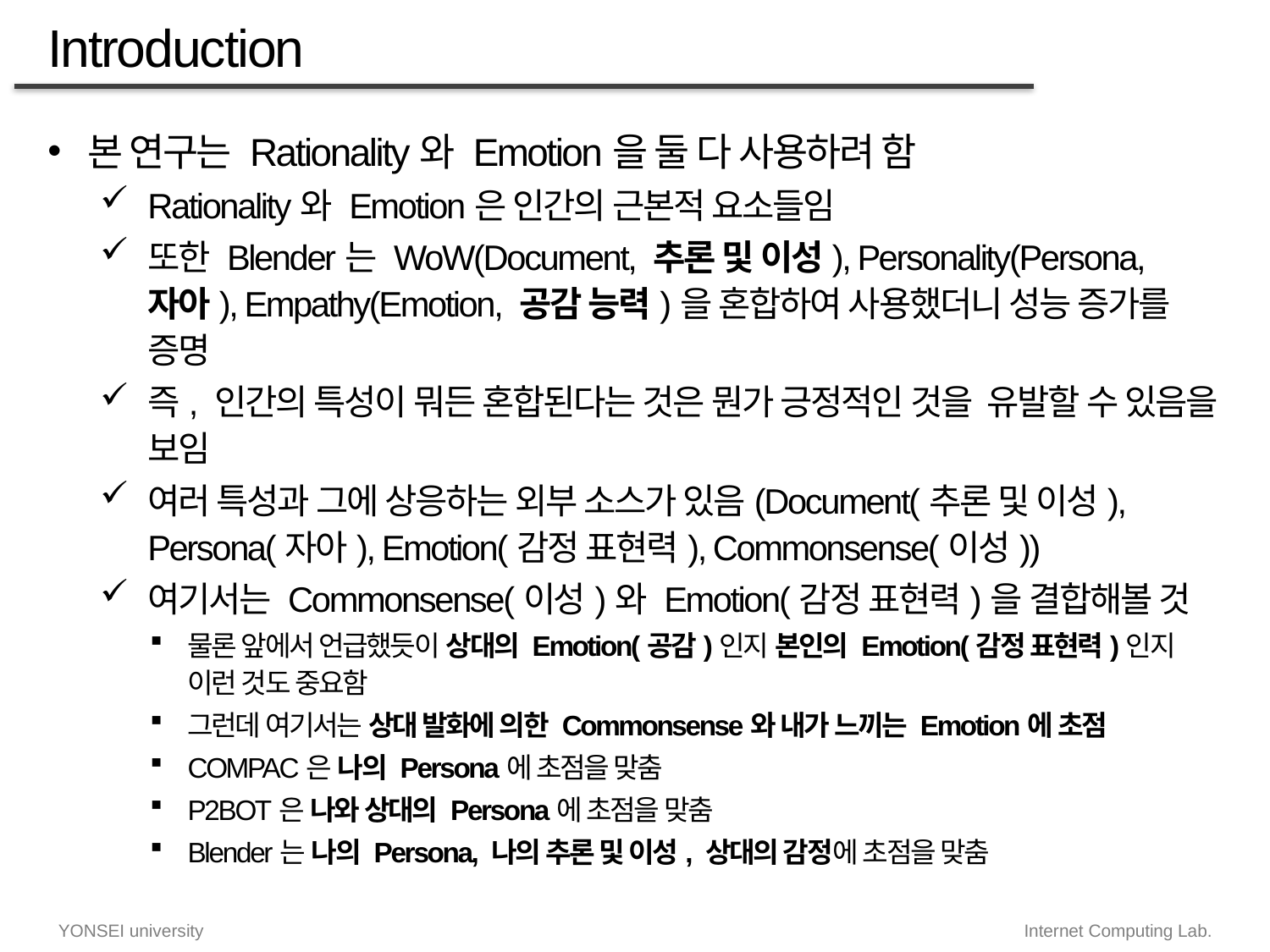

# Introduction
본 연구는 Rationality와 Emotion을 둘 다 사용하려 함
Rationality와 Emotion은 인간의 근본적 요소들임
또한 Blender는 WoW(Document, 추론 및 이성), Personality(Persona, 자아), Empathy(Emotion, 공감 능력)을 혼합하여 사용했더니 성능 증가를 증명
즉, 인간의 특성이 뭐든 혼합된다는 것은 뭔가 긍정적인 것을  유발할 수 있음을 보임
여러 특성과 그에 상응하는 외부 소스가 있음(Document(추론 및 이성), Persona(자아), Emotion(감정 표현력), Commonsense(이성))
여기서는 Commonsense(이성)와 Emotion(감정 표현력)을 결합해볼 것
물론 앞에서 언급했듯이 상대의 Emotion(공감)인지 본인의 Emotion(감정 표현력)인지 이런 것도 중요함
그런데 여기서는 상대 발화에 의한 Commonsense와 내가 느끼는 Emotion에 초점
COMPAC은 나의 Persona에 초점을 맞춤
P2BOT은 나와 상대의 Persona에 초점을 맞춤
Blender는 나의 Persona, 나의 추론 및 이성, 상대의 감정에 초점을 맞춤